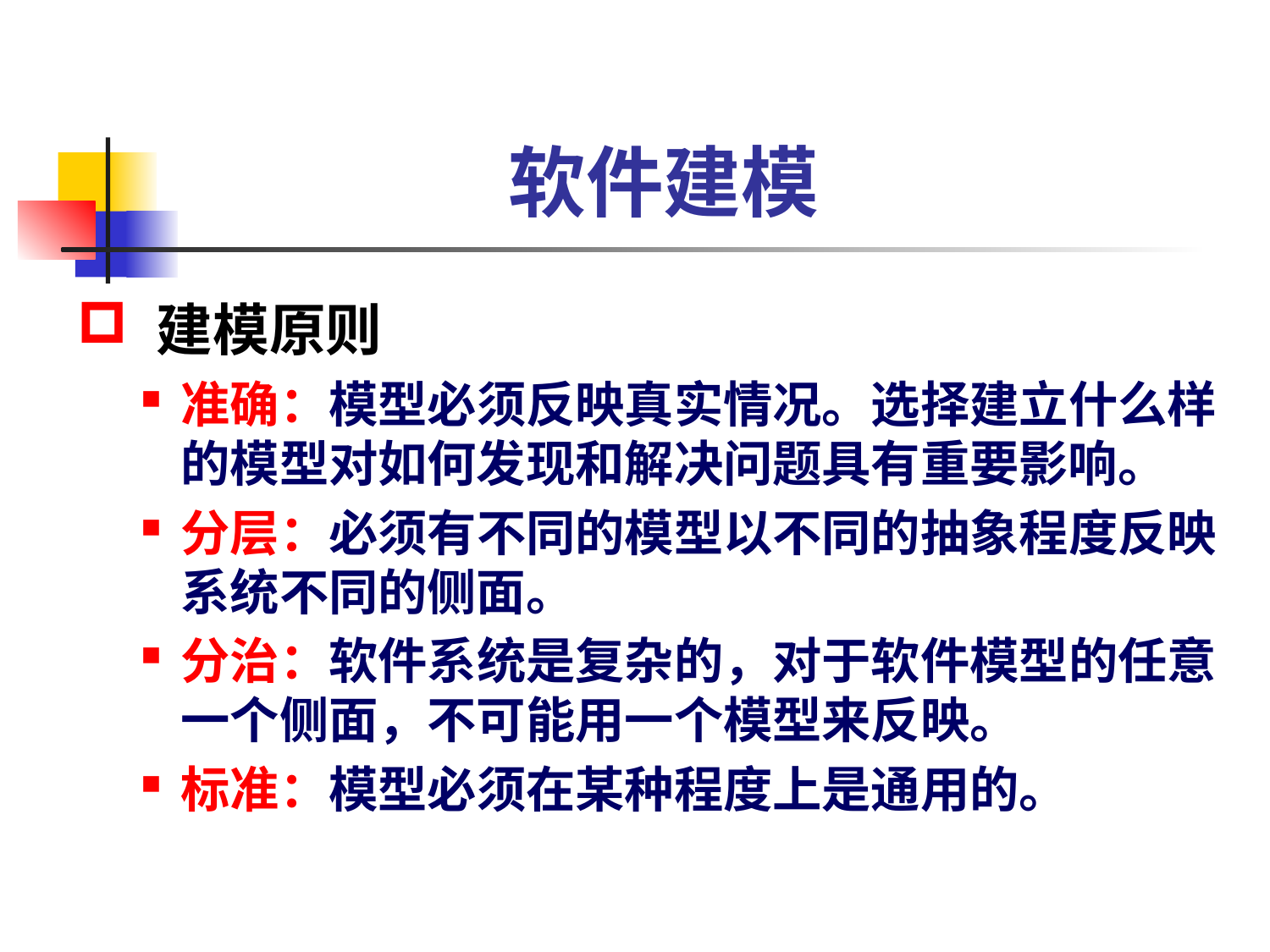

# 软件建模
 建模原则
准确：模型必须反映真实情况。选择建立什么样的模型对如何发现和解决问题具有重要影响。
分层：必须有不同的模型以不同的抽象程度反映系统不同的侧面。
分治：软件系统是复杂的，对于软件模型的任意一个侧面，不可能用一个模型来反映。
标准：模型必须在某种程度上是通用的。